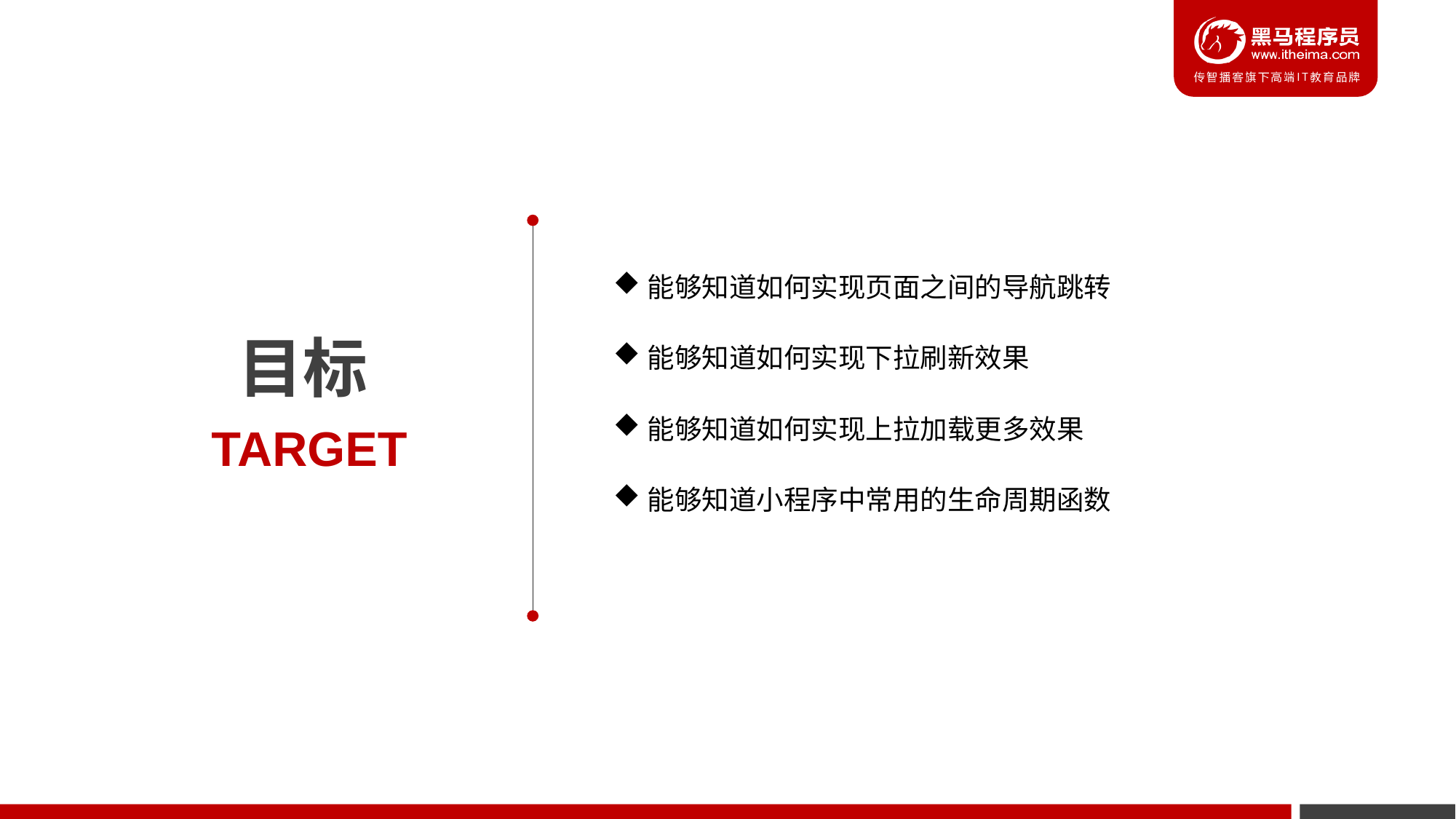

能够知道如何实现页面之间的导航跳转
能够知道如何实现下拉刷新效果
能够知道如何实现上拉加载更多效果
能够知道小程序中常用的生命周期函数